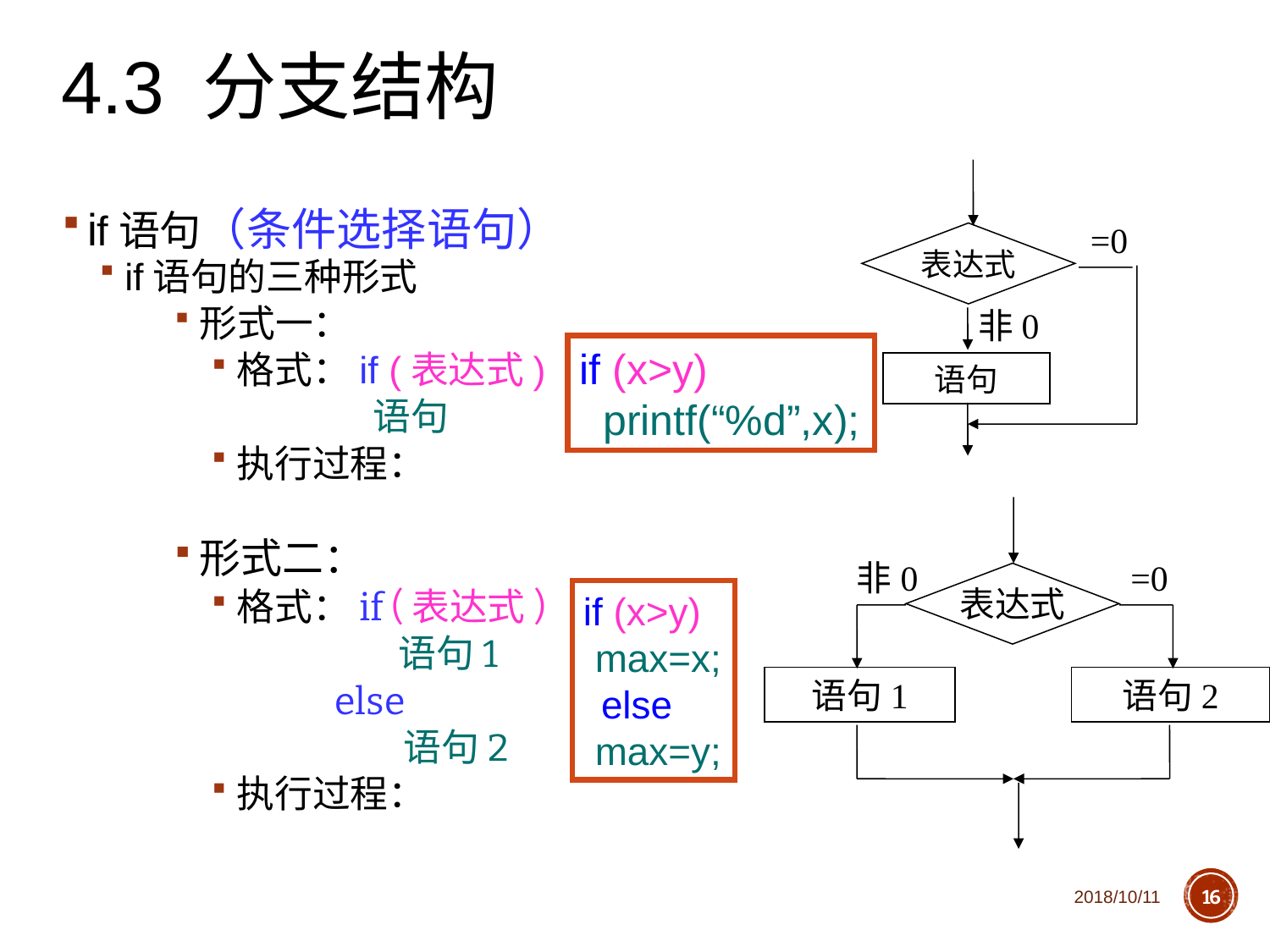

# 4.3 分支结构

=0
表达式

非0

语句

if语句（条件选择语句）
if语句的三种形式
形式一：
格式：if (表达式)
                  语句
执行过程：

形式二：
格式：if (表达式)
                     语句1
                     else
                          语句2
执行过程：

 if (x>y)
   printf(“%d”,x);

非0
=0
表达式

语句1
语句2

 if (x>y)
  max=x;
 else
  max=y;

2018/10/11
16